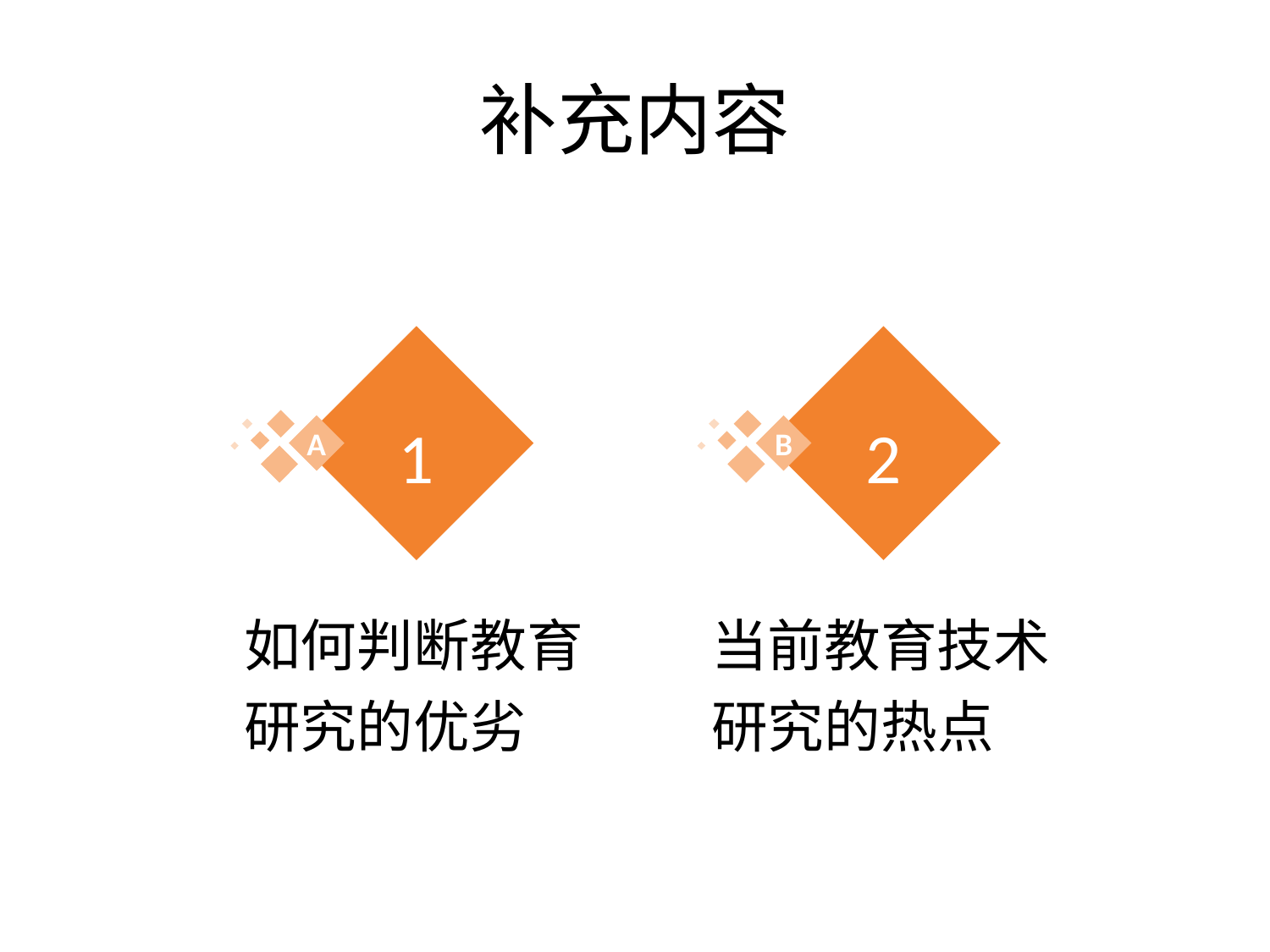

# 补充内容
1
2

A
B

如何判断教育研究的优劣
当前教育技术研究的热点